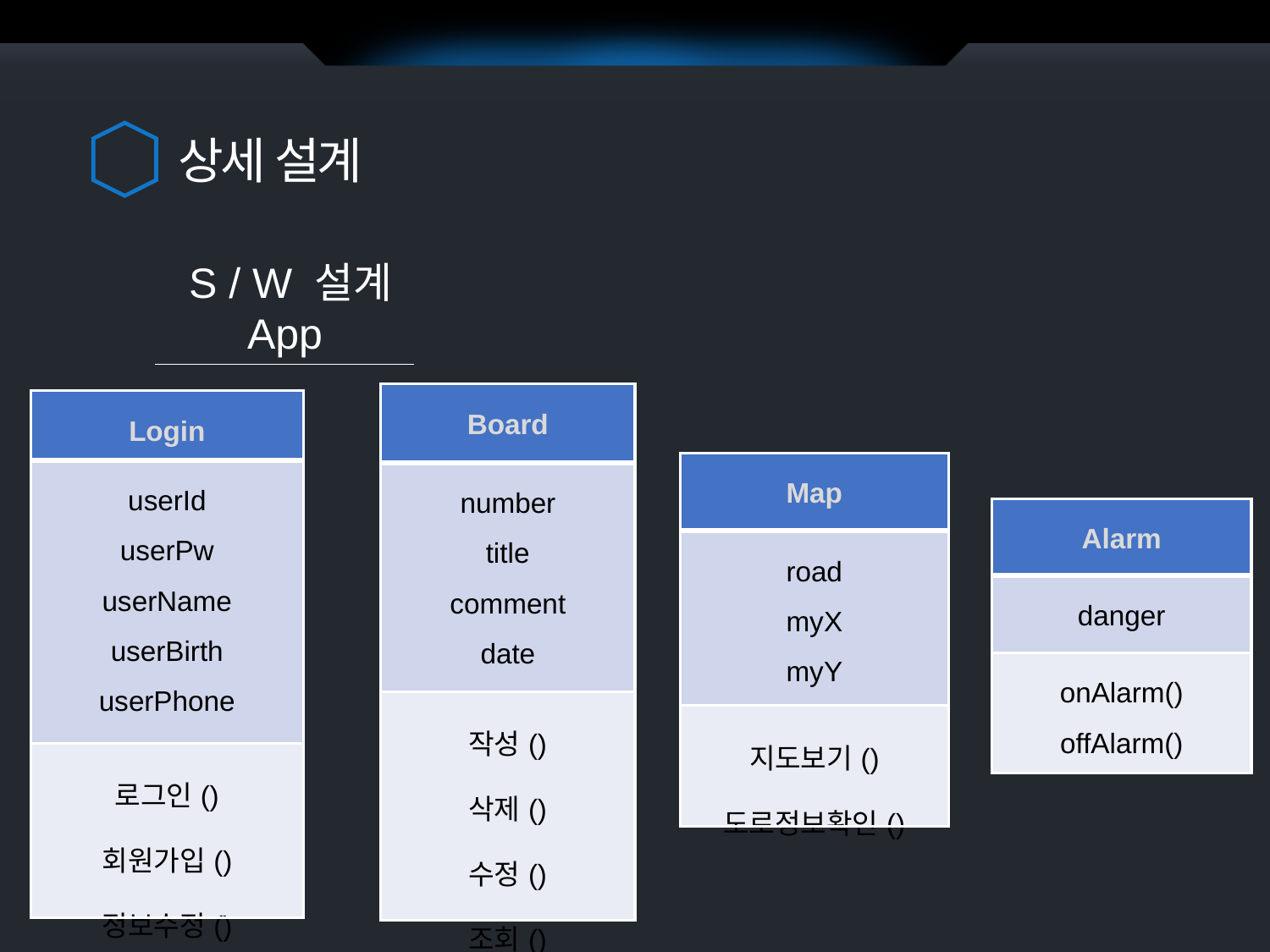

상세 설계

 S / W 설계
App
| Board |
| --- |
| number title comment date |
| 작성() 삭제() 수정() 조회() |
| Login |
| --- |
| userId userPw userName userBirth userPhone |
| 로그인() 회원가입() 정보수정() |
| Map |
| --- |
| road myX myY |
| 지도보기() 도로정보확인() |
| Alarm |
| --- |
| danger |
| onAlarm() offAlarm() |